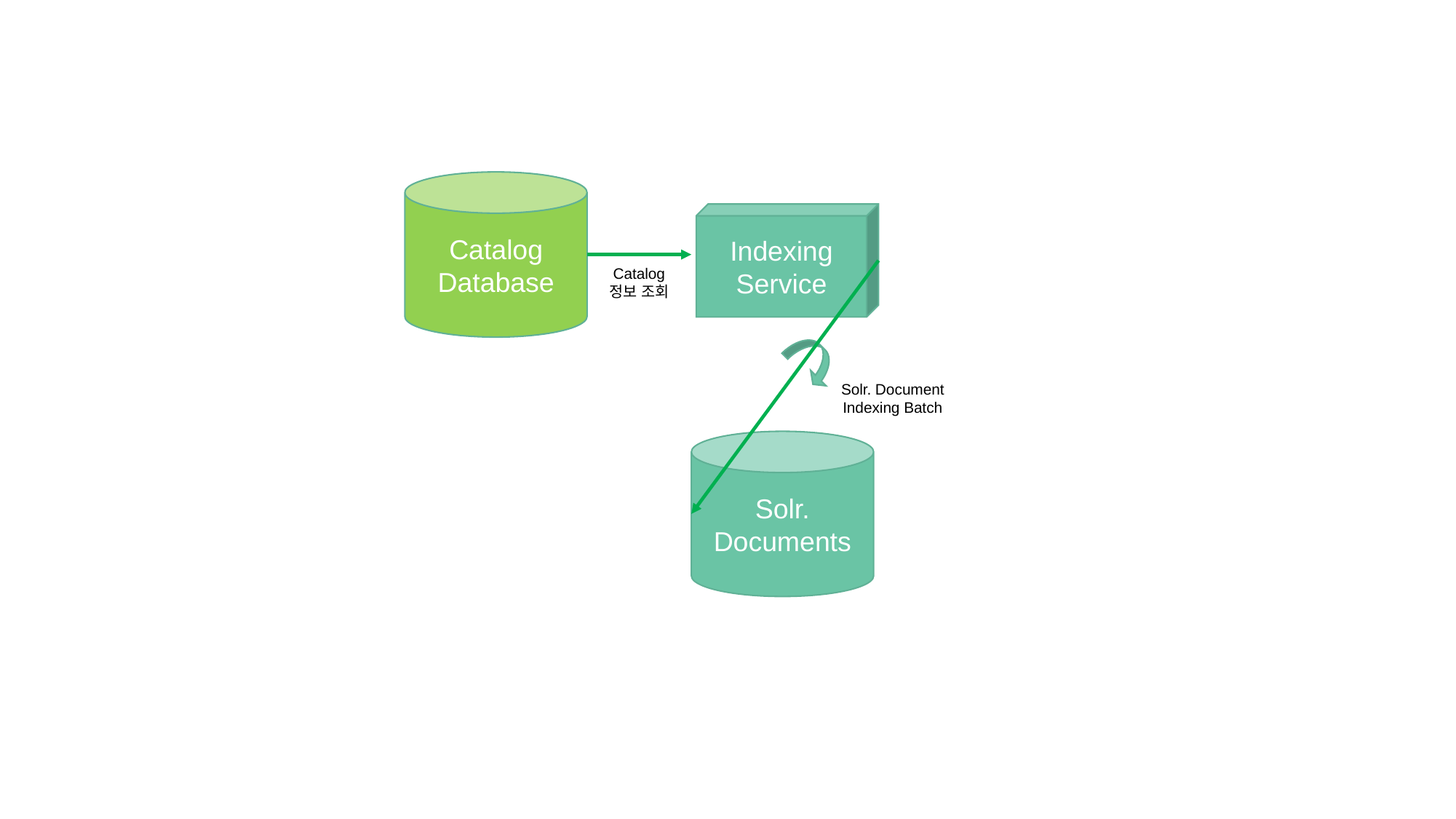

Catalog
Database
Indexing
Service
Catalog
정보 조회

Solr. Document
Indexing Batch
Solr.
Documents